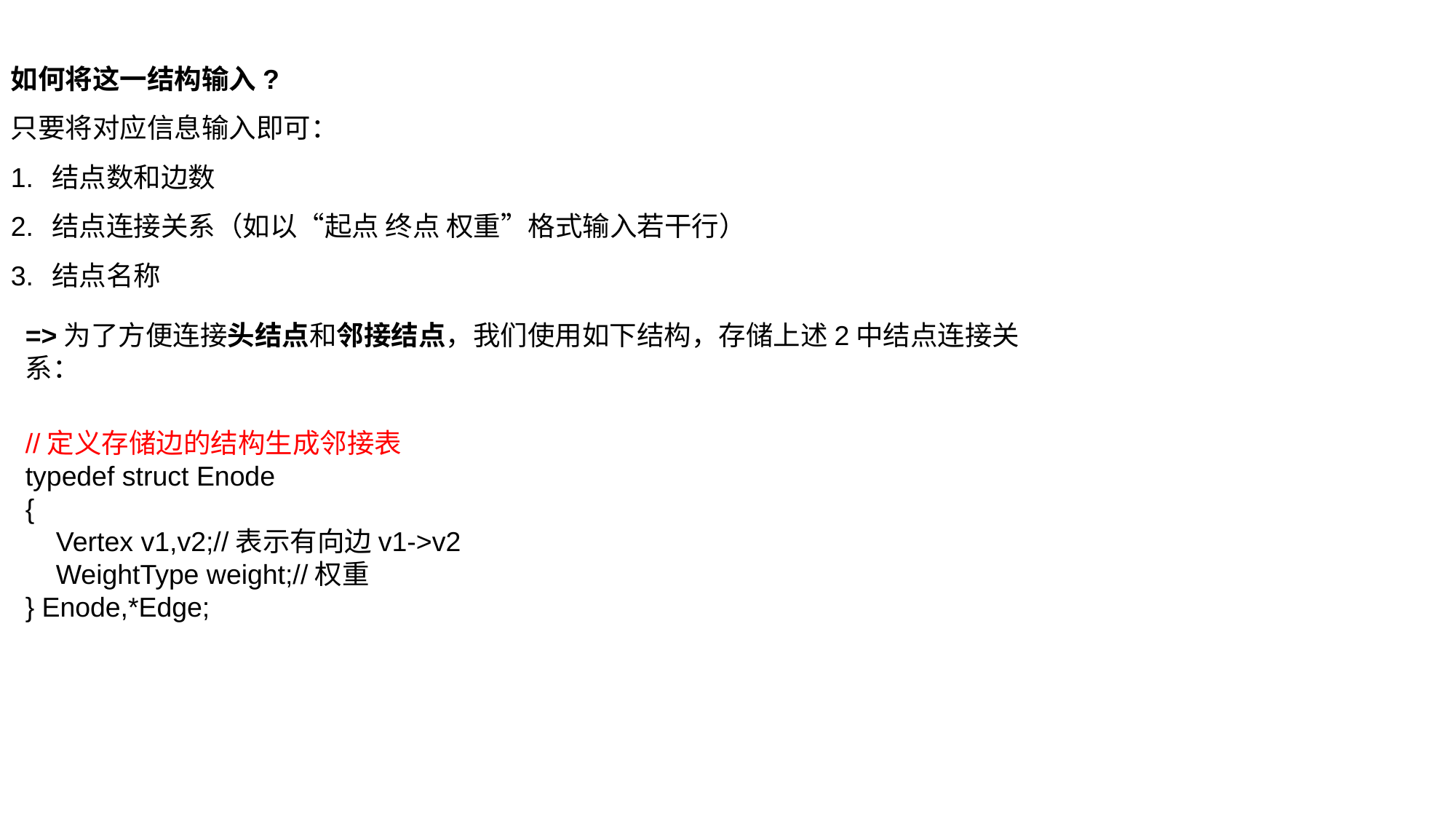

如何将这一结构输入?
只要将对应信息输入即可：
结点数和边数
结点连接关系（如以“起点 终点 权重”格式输入若干行）
结点名称
=>为了方便连接头结点和邻接结点，我们使用如下结构，存储上述2中结点连接关系：
//定义存储边的结构生成邻接表
typedef struct Enode
{
    Vertex v1,v2;//表示有向边v1->v2
    WeightType weight;//权重
} Enode,*Edge;